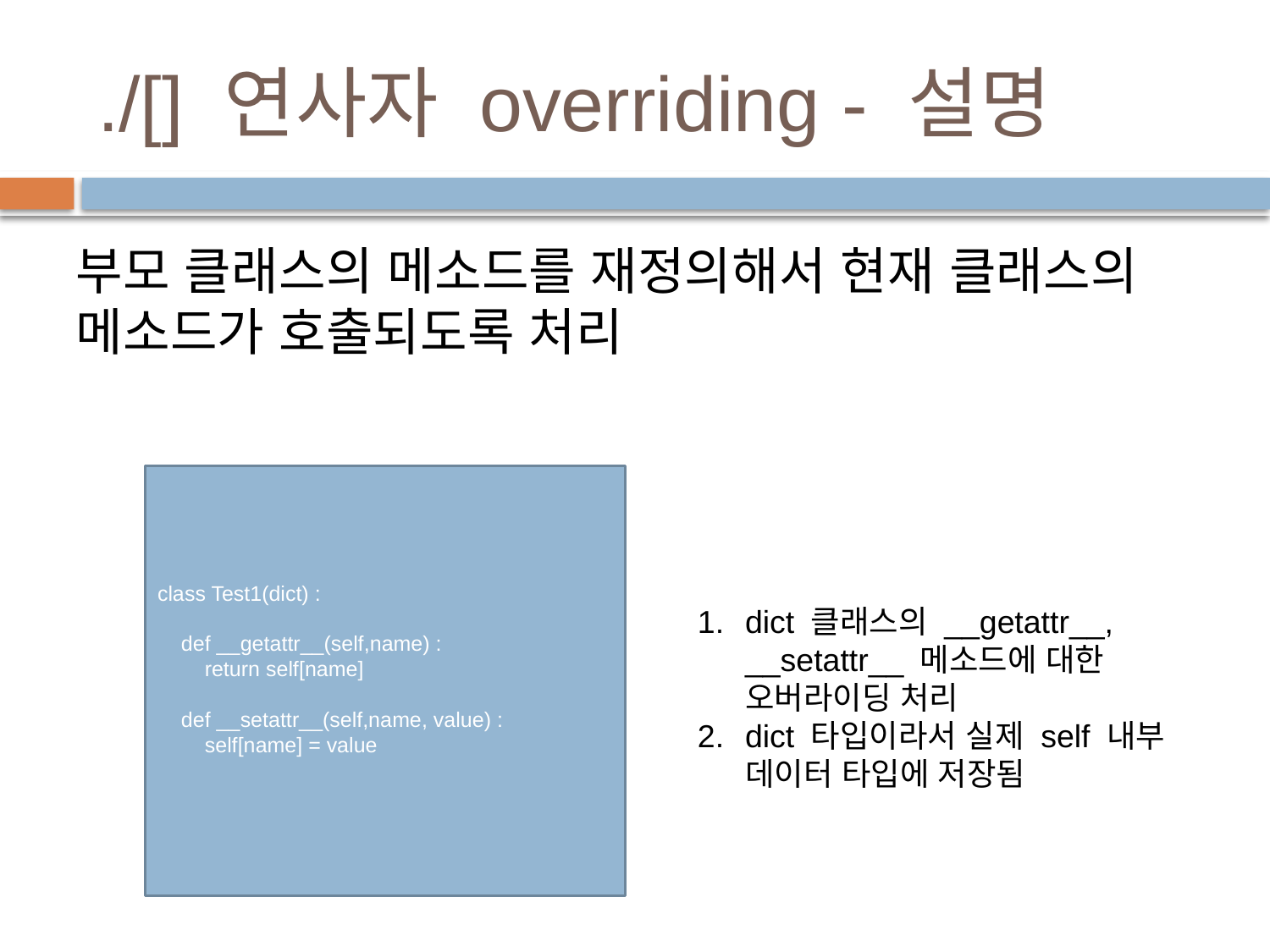

# ./[] 연사자 overriding - 설명
부모 클래스의 메소드를 재정의해서 현재 클래스의 메소드가 호출되도록 처리

class Test1(dict) :

    def __getattr__(self,name) :
        return self[name]

    def __setattr__(self,name, value) :
        self[name] = value

dict 클래스의 __getattr__, __setattr__ 메소드에 대한 오버라이딩 처리
dict 타입이라서 실제 self 내부 데이터 타입에 저장됨